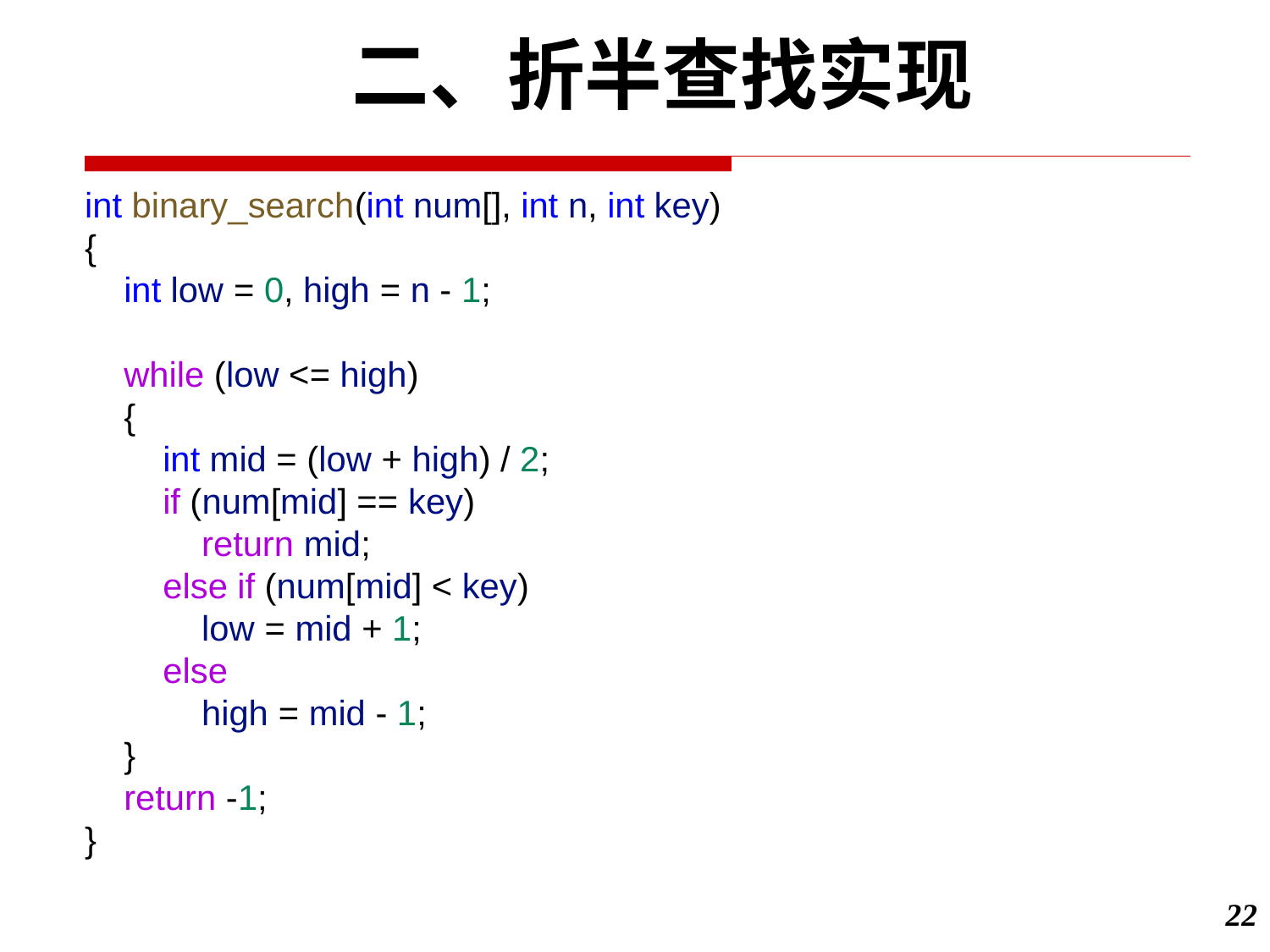

二、折半查找实现
int binary_search(int num[], int n, int key)
{
    int low = 0, high = n - 1;
    while (low <= high)
    {
        int mid = (low + high) / 2;
        if (num[mid] == key)
            return mid;
        else if (num[mid] < key)
            low = mid + 1;
        else
            high = mid - 1;
    }
    return -1;
}
22